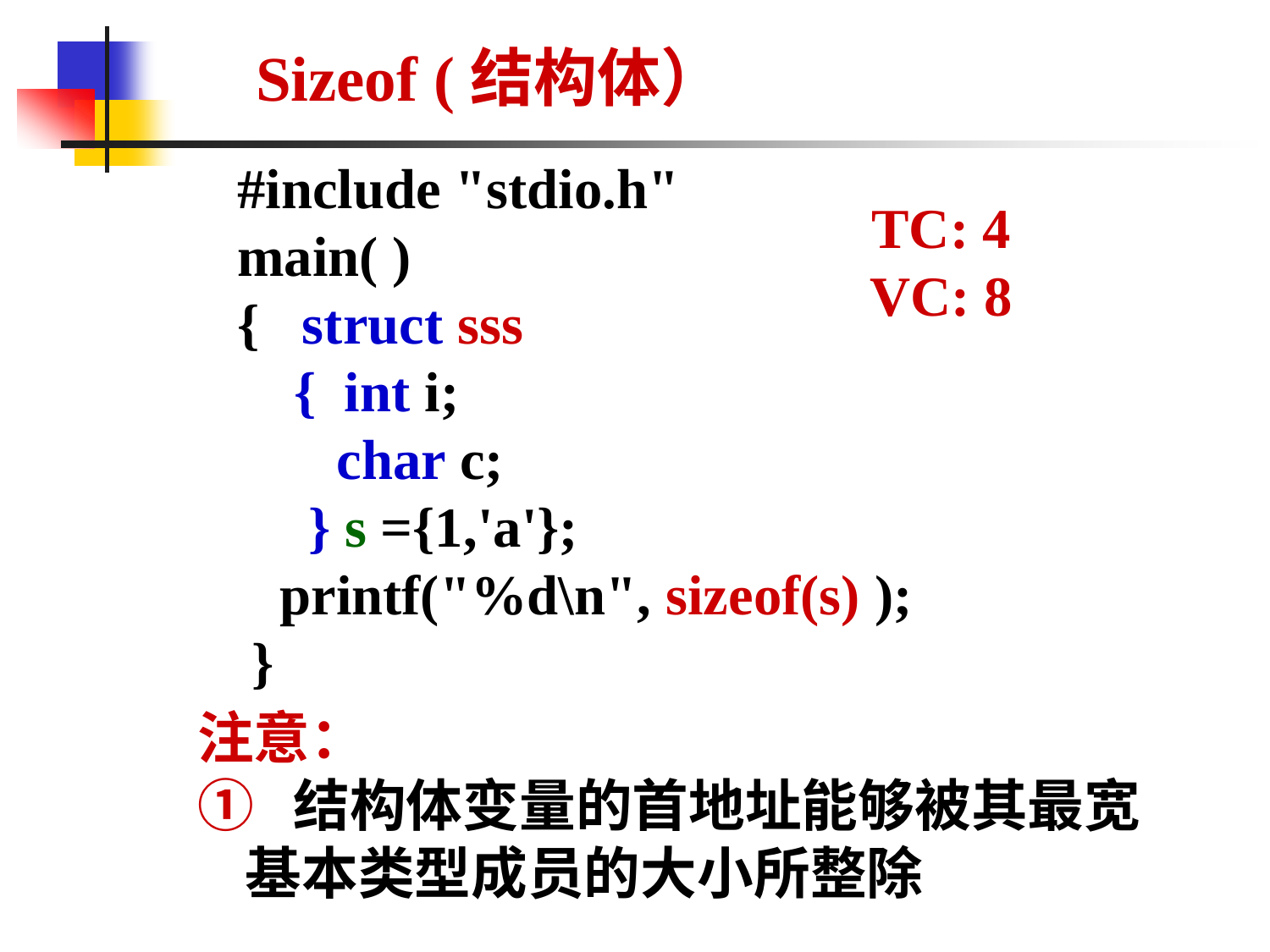

Sizeof (结构体）
#include "stdio.h"
main( )
{   struct sss
    {  int i;
       char c;
     } s ={1,'a'};
   printf("%d\n", sizeof(s) );
 }
TC: 4
VC: 8
注意：
①  结构体变量的首地址能够被其最宽基本类型成员的大小所整除